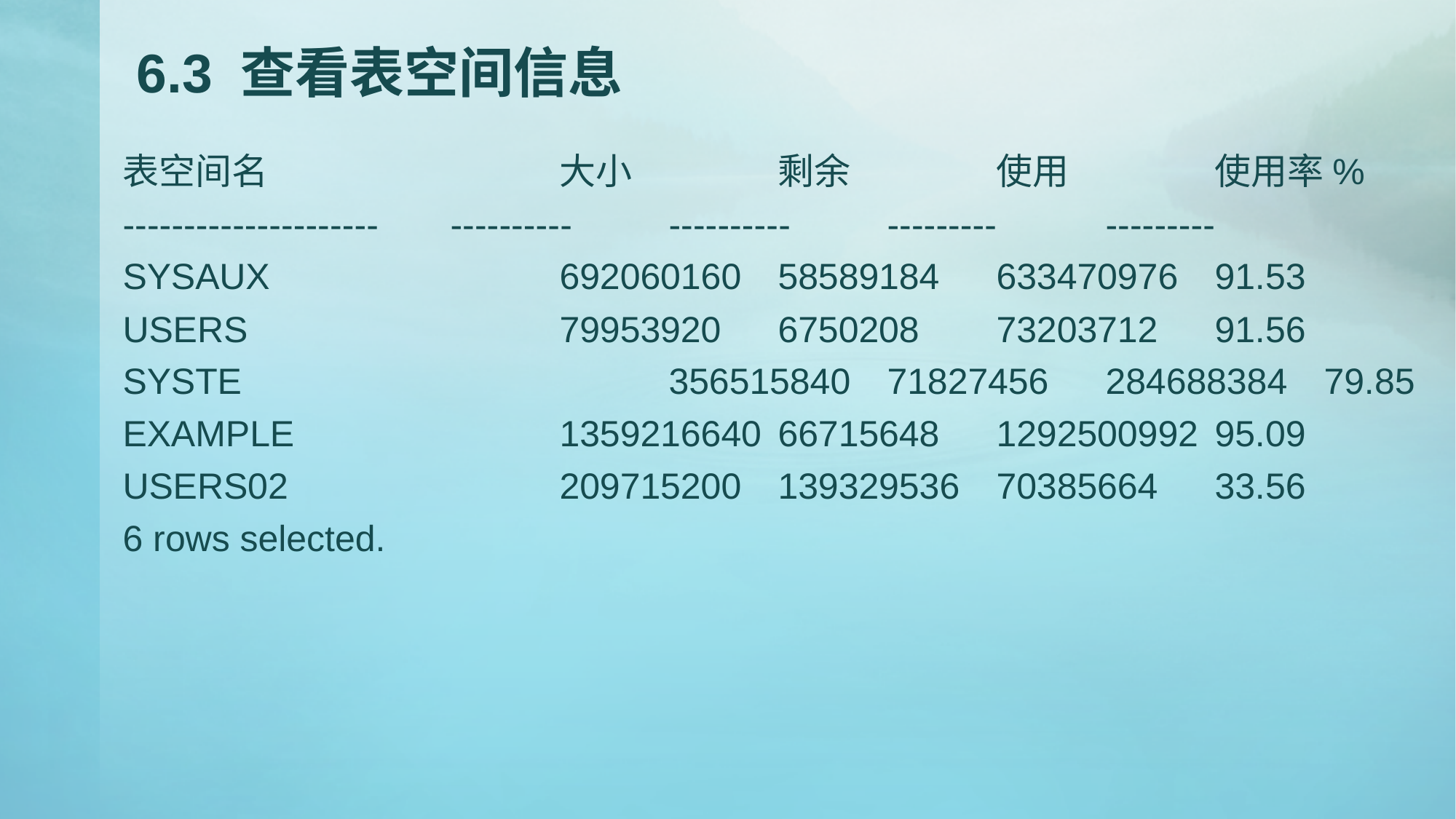

# 6.3 查看表空间信息
表空间名			大小		剩余		使用		使用率%
---------------------	----------	----------	---------	---------
SYSAUX			692060160	58589184	633470976	91.53
USERS			79953920	6750208	73203712	91.56
SYSTE				356515840	71827456	284688384	79.85
EXAMPLE			1359216640	66715648	1292500992	95.09
USERS02			209715200	139329536	70385664	33.56
6 rows selected.